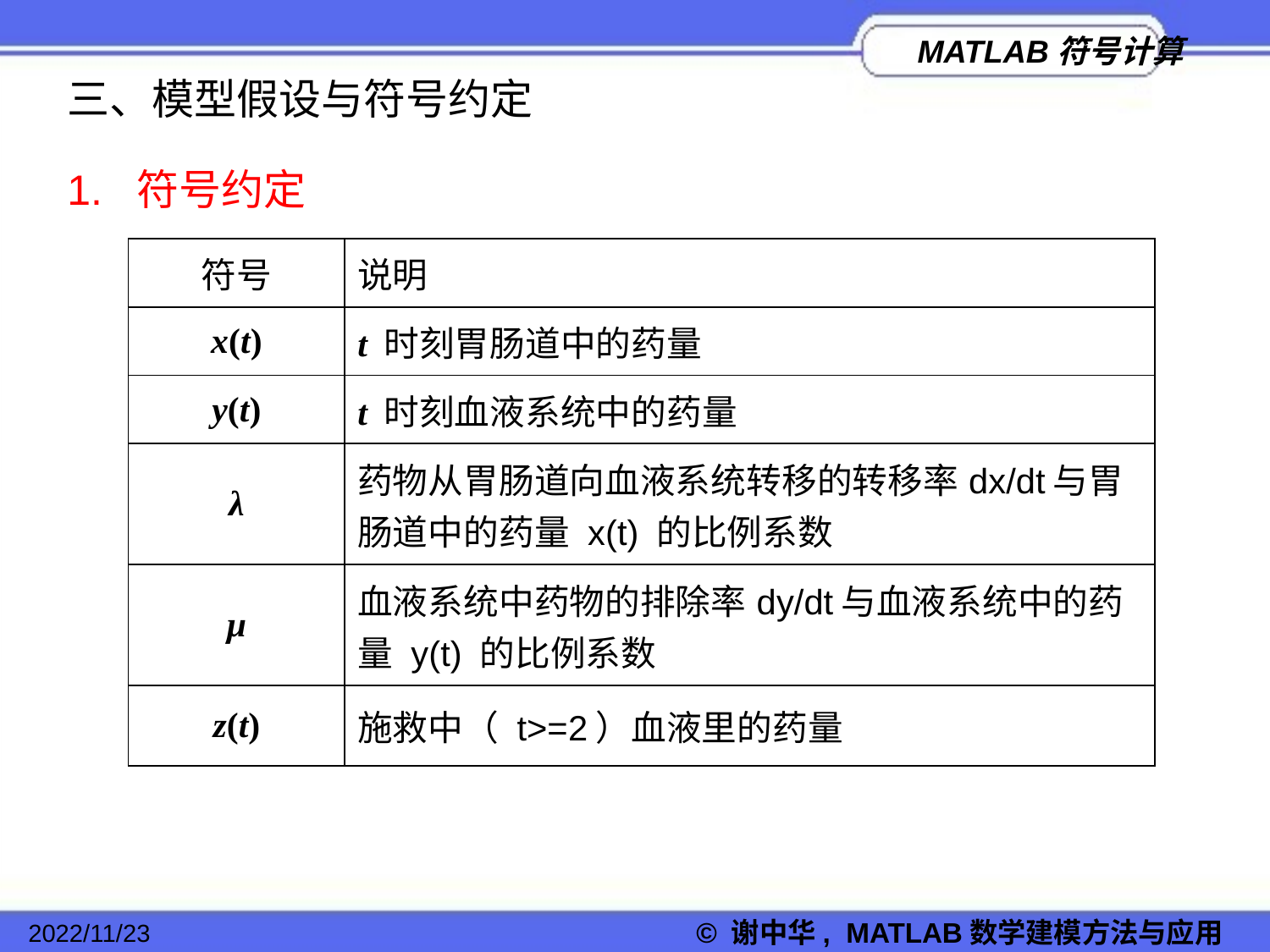

三、模型假设与符号约定
1.  符号约定
| 符号 | 说明 |
| --- | --- |
| x(t) | t 时刻胃肠道中的药量 |
| y(t) | t 时刻血液系统中的药量 |
| λ | 药物从胃肠道向血液系统转移的转移率dx/dt与胃肠道中的药量 x(t) 的比例系数 |
| μ | 血液系统中药物的排除率dy/dt与血液系统中的药量 y(t) 的比例系数 |
| z(t) | 施救中（ t>=2）血液里的药量 |
2022/11/23
© 谢中华,  MATLAB数学建模方法与应用